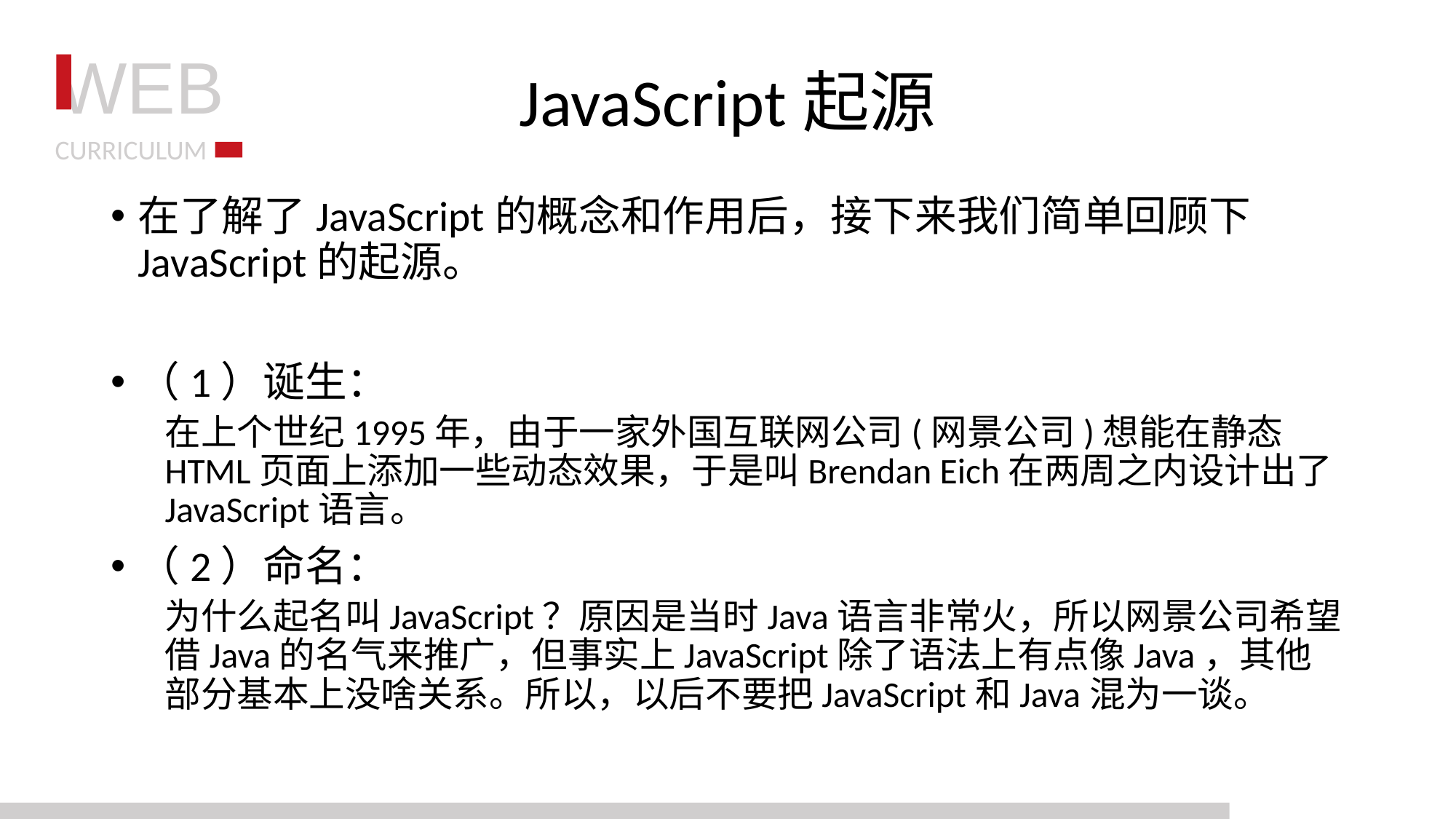

# JavaScript起源
在了解了JavaScript的概念和作用后，接下来我们简单回顾下JavaScript的起源。

（1）诞生：
	在上个世纪1995年，由于一家外国互联网公司(网景公司)想能在静态HTML页面上添加一些动态效果，于是叫Brendan Eich在两周之内设计出了JavaScript语言。
（2）命名：
	为什么起名叫JavaScript？原因是当时Java语言非常火，所以网景公司希望借Java的名气来推广，但事实上JavaScript除了语法上有点像Java，其他部分基本上没啥关系。所以，以后不要把JavaScript和Java混为一谈。